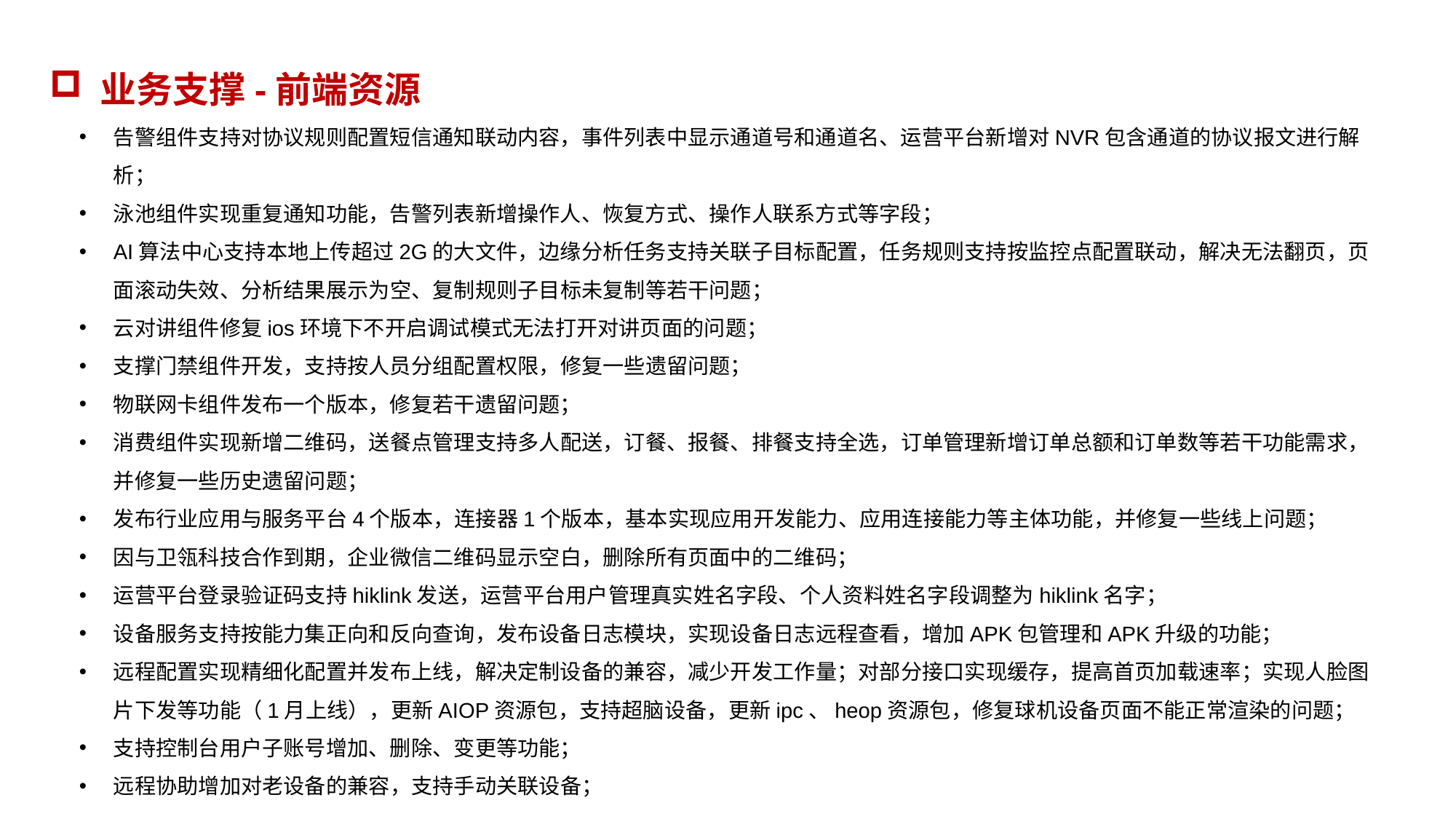

业务支撑-前端资源
告警组件支持对协议规则配置短信通知联动内容，事件列表中显示通道号和通道名、运营平台新增对NVR包含通道的协议报文进行解析；
泳池组件实现重复通知功能，告警列表新增操作人、恢复方式、操作人联系方式等字段；
AI算法中心支持本地上传超过2G的大文件，边缘分析任务支持关联子目标配置，任务规则支持按监控点配置联动，解决无法翻页，页面滚动失效、分析结果展示为空、复制规则子目标未复制等若干问题；
云对讲组件修复ios环境下不开启调试模式无法打开对讲页面的问题；
支撑门禁组件开发，支持按人员分组配置权限，修复一些遗留问题；
物联网卡组件发布一个版本，修复若干遗留问题；
消费组件实现新增二维码，送餐点管理支持多人配送，订餐、报餐、排餐支持全选，订单管理新增订单总额和订单数等若干功能需求，并修复一些历史遗留问题；
发布行业应用与服务平台4个版本，连接器1个版本，基本实现应用开发能力、应用连接能力等主体功能，并修复一些线上问题；
因与卫瓴科技合作到期，企业微信二维码显示空白，删除所有页面中的二维码；
运营平台登录验证码支持hiklink发送，运营平台用户管理真实姓名字段、个人资料姓名字段调整为hiklink名字；
设备服务支持按能力集正向和反向查询，发布设备日志模块，实现设备日志远程查看，增加APK包管理和APK升级的功能；
远程配置实现精细化配置并发布上线，解决定制设备的兼容，减少开发工作量；对部分接口实现缓存，提高首页加载速率；实现人脸图片下发等功能（1月上线），更新AIOP资源包，支持超脑设备，更新ipc、heop资源包，修复球机设备页面不能正常渲染的问题；
支持控制台用户子账号增加、删除、变更等功能；
远程协助增加对老设备的兼容，支持手动关联设备；